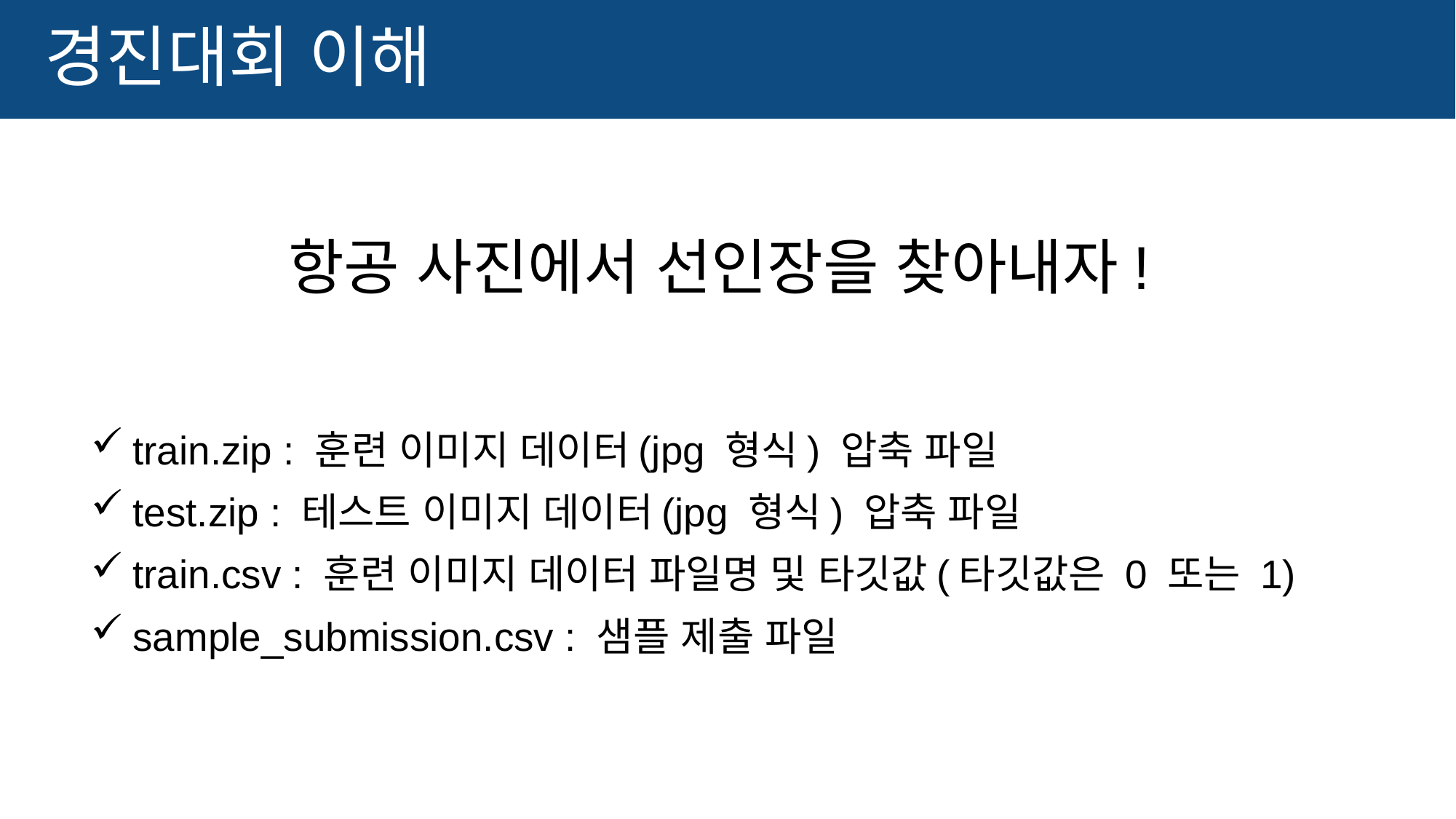

# 경진대회 이해
항공 사진에서 선인장을 찾아내자!
 train.zip : 훈련 이미지 데이터(jpg 형식) 압축 파일
 test.zip : 테스트 이미지 데이터(jpg 형식) 압축 파일
 train.csv : 훈련 이미지 데이터 파일명 및 타깃값(타깃값은 0 또는 1)
 sample_submission.csv : 샘플 제출 파일